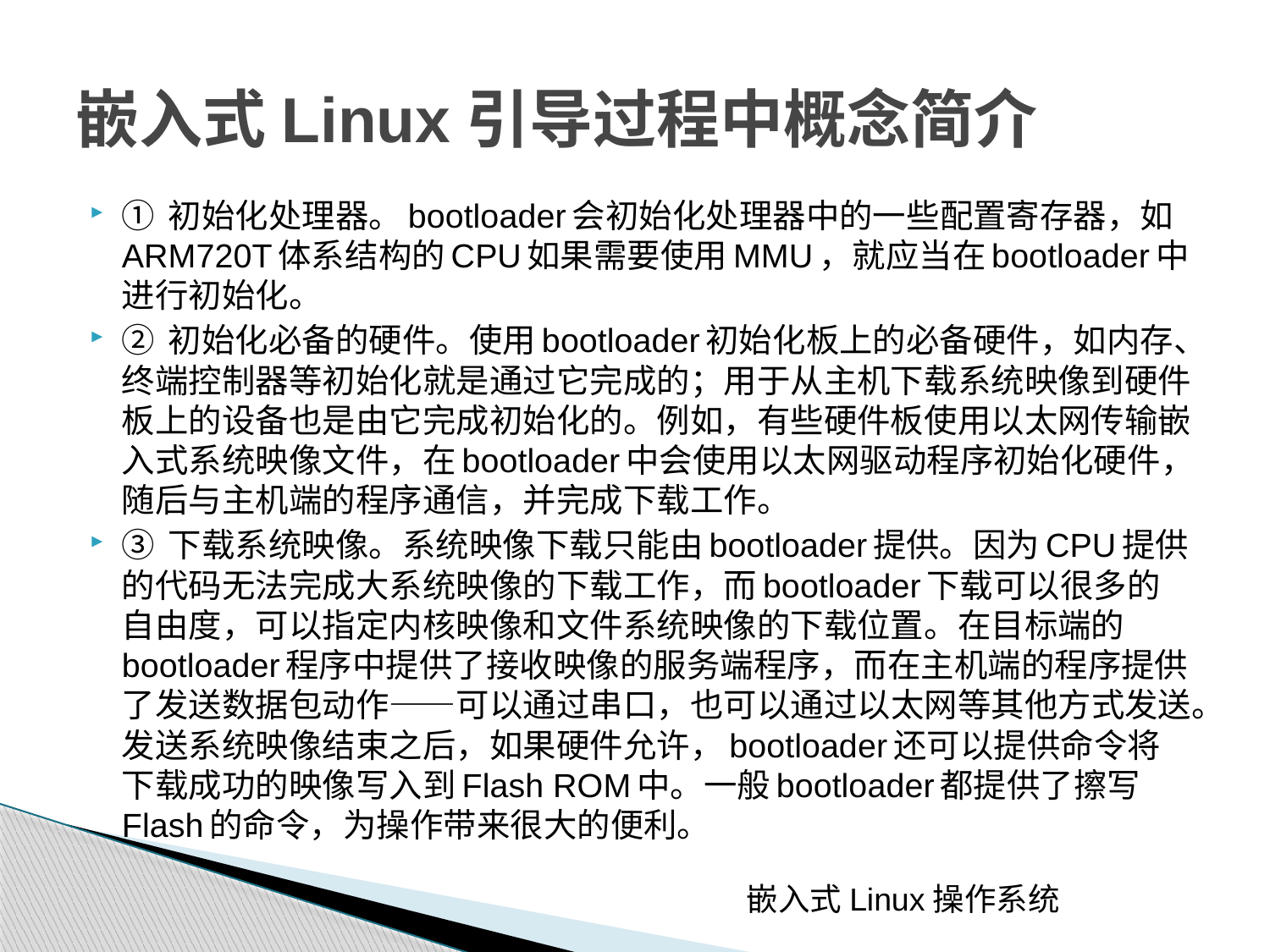

# 嵌入式Linux引导过程中概念简介
① 初始化处理器。bootloader会初始化处理器中的一些配置寄存器，如ARM720T体系结构的CPU如果需要使用MMU，就应当在bootloader中进行初始化。
② 初始化必备的硬件。使用bootloader初始化板上的必备硬件，如内存、终端控制器等初始化就是通过它完成的；用于从主机下载系统映像到硬件板上的设备也是由它完成初始化的。例如，有些硬件板使用以太网传输嵌入式系统映像文件，在bootloader中会使用以太网驱动程序初始化硬件，随后与主机端的程序通信，并完成下载工作。
③ 下载系统映像。系统映像下载只能由bootloader提供。因为CPU提供的代码无法完成大系统映像的下载工作，而bootloader下载可以很多的自由度，可以指定内核映像和文件系统映像的下载位置。在目标端的bootloader程序中提供了接收映像的服务端程序，而在主机端的程序提供了发送数据包动作——可以通过串口，也可以通过以太网等其他方式发送。发送系统映像结束之后，如果硬件允许，bootloader还可以提供命令将下载成功的映像写入到Flash ROM中。一般bootloader都提供了擦写Flash的命令，为操作带来很大的便利。

嵌入式Linux操作系统